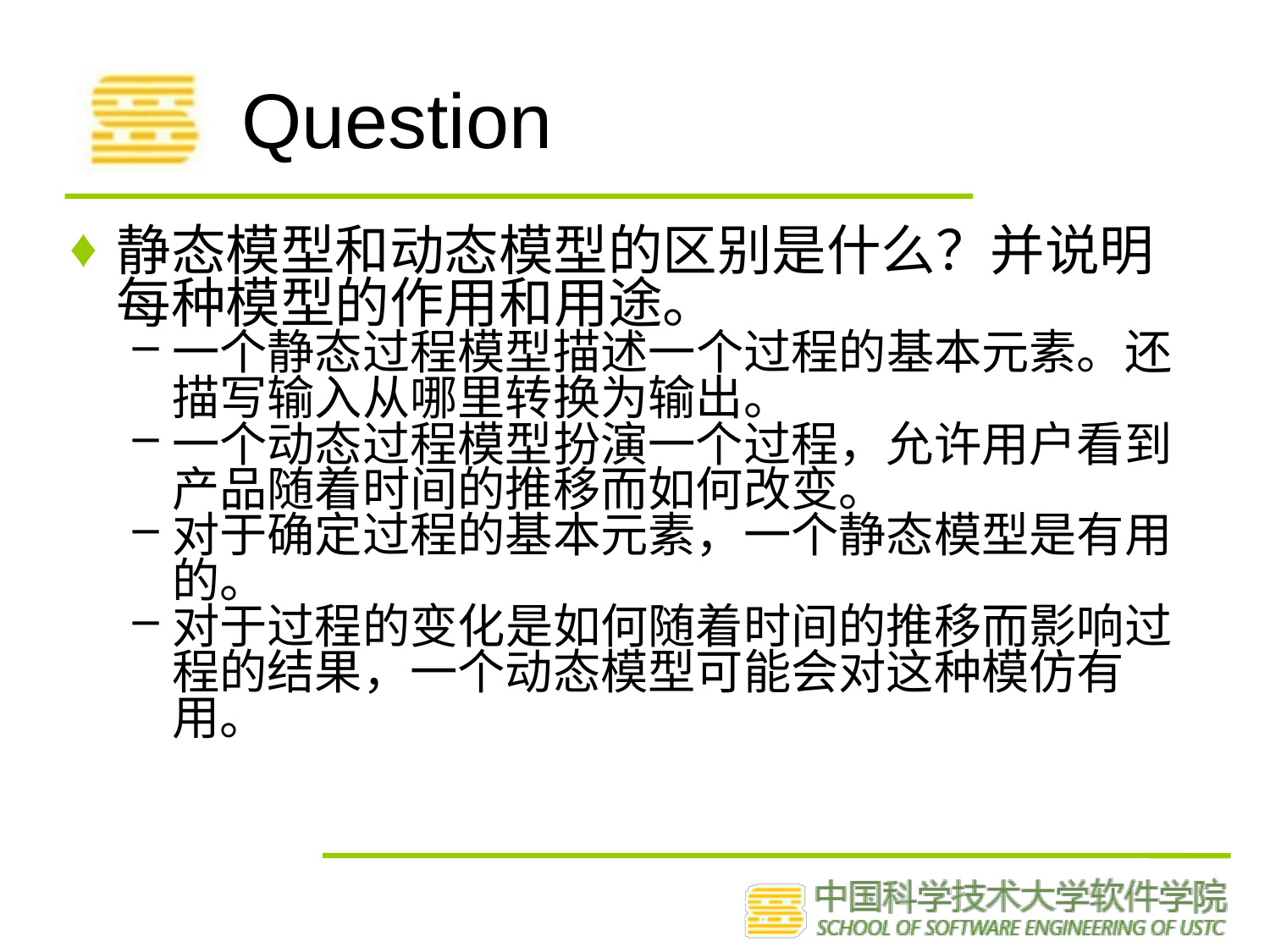

# Question
静态模型和动态模型的区别是什么？并说明每种模型的作用和用途。
一个静态过程模型描述一个过程的基本元素。还描写输入从哪里转换为输出。
一个动态过程模型扮演一个过程，允许用户看到产品随着时间的推移而如何改变。
对于确定过程的基本元素，一个静态模型是有用的。
对于过程的变化是如何随着时间的推移而影响过程的结果，一个动态模型可能会对这种模仿有用。